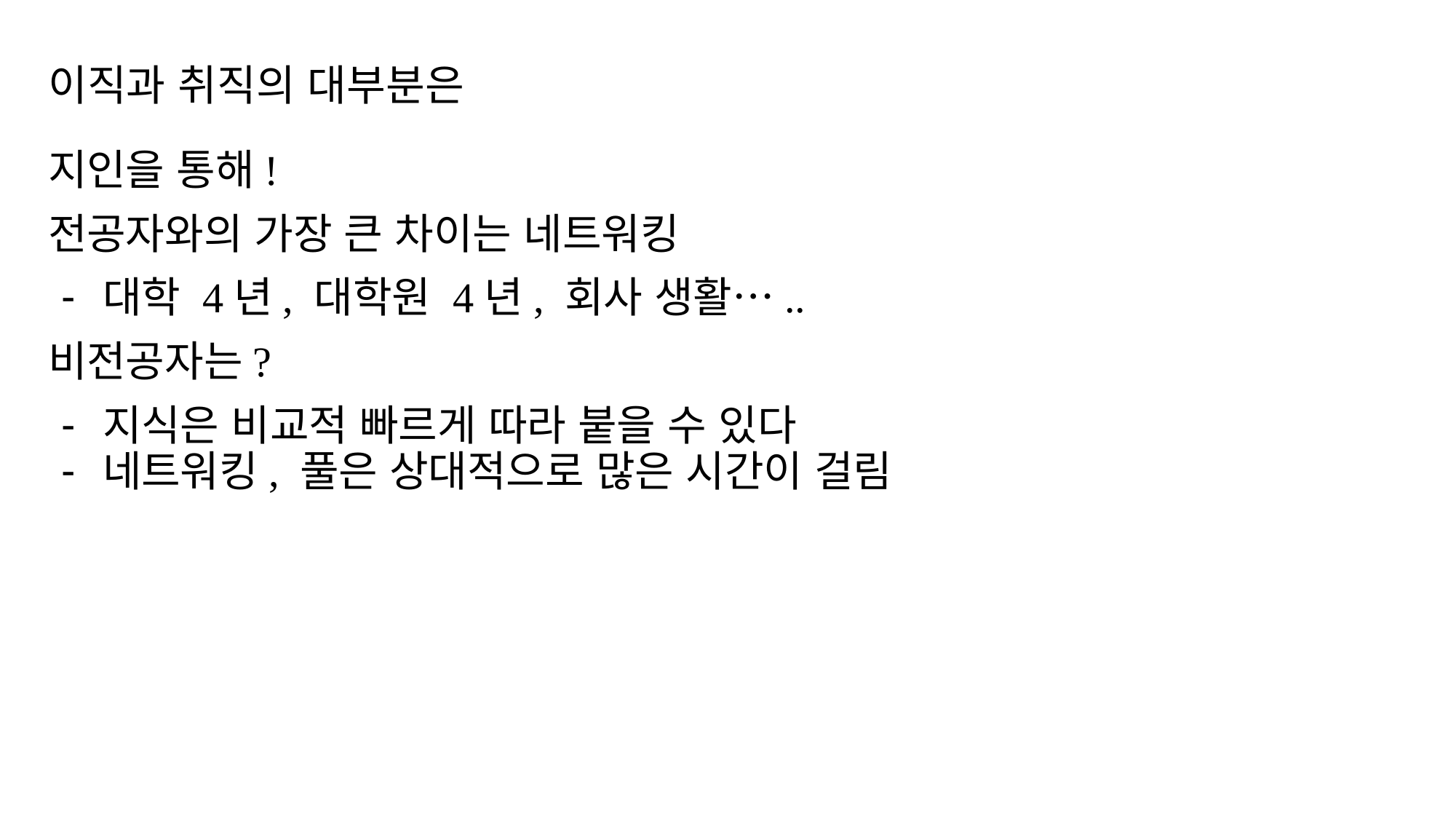

# 이직과 취직의 대부분은
지인을 통해!
전공자와의 가장 큰 차이는 네트워킹
대학 4년, 대학원 4년, 회사 생활…..
비전공자는?
지식은 비교적 빠르게 따라 붙을 수 있다
네트워킹, 풀은 상대적으로 많은 시간이 걸림